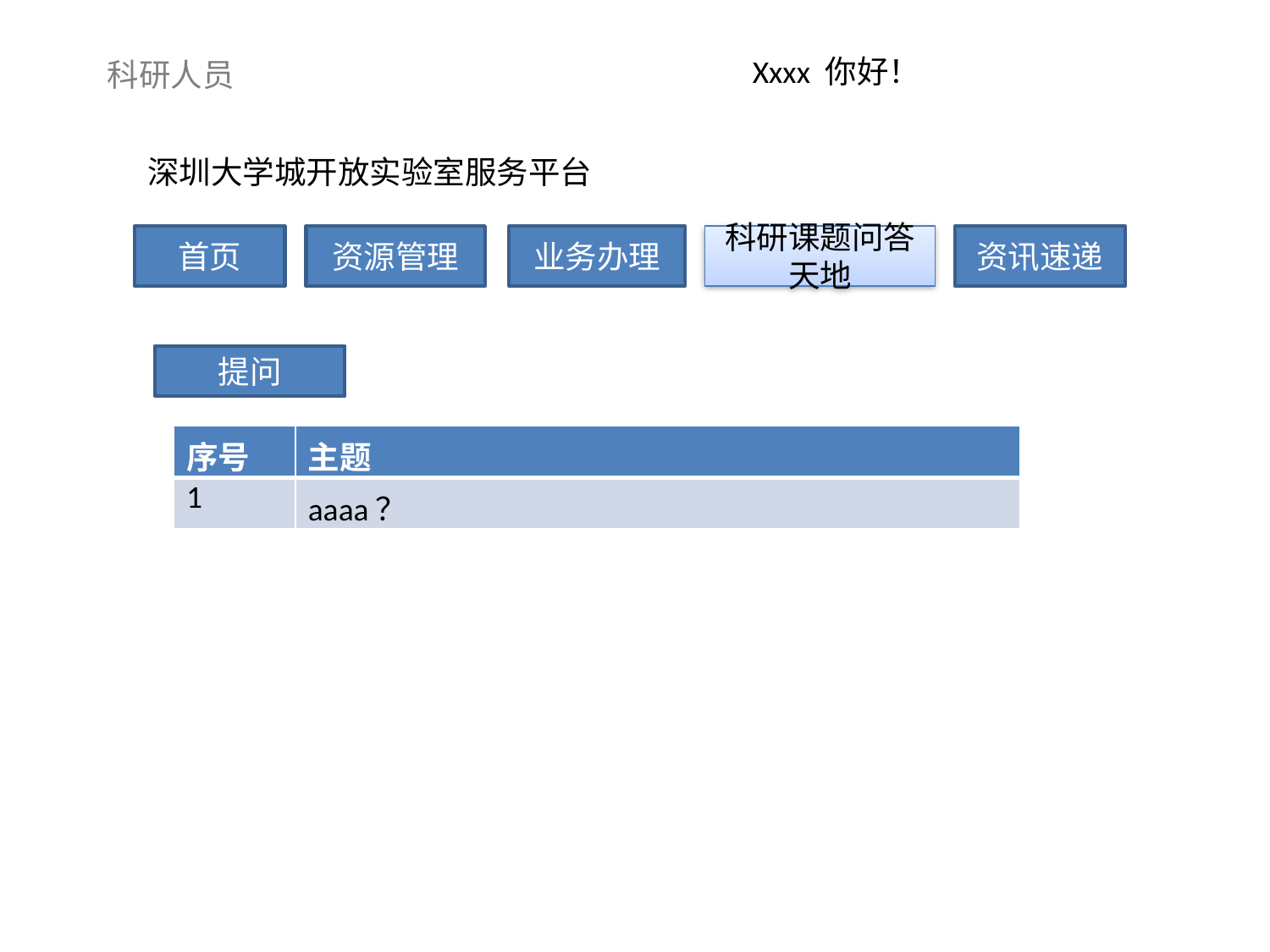

Xxxx 你好！
科研人员
深圳大学城开放实验室服务平台
首页
资源管理
业务办理
科研课题问答天地
资讯速递
提问
| 序号 | 主题 |
| --- | --- |
| 1 | aaaa？ |